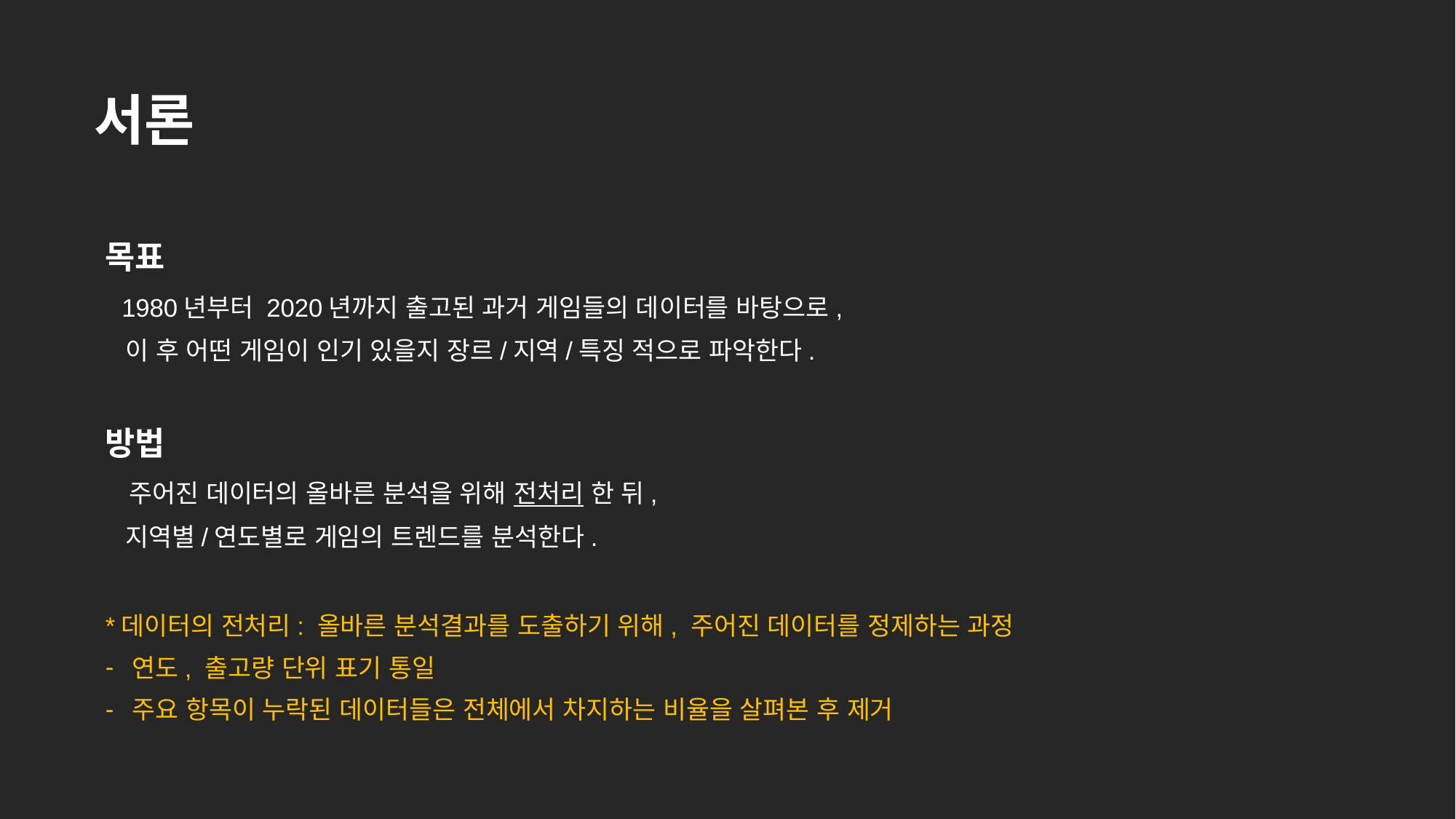

서론

목표
  1980년부터 2020년까지 출고된 과거 게임들의 데이터를 바탕으로,
  이 후 어떤 게임이 인기 있을지 장르/지역/특징 적으로 파악한다.

방법
  주어진 데이터의 올바른 분석을 위해 전처리 한 뒤,
  지역별/연도별로 게임의 트렌드를 분석한다.

*데이터의 전처리: 올바른 분석결과를 도출하기 위해, 주어진 데이터를 정제하는 과정
연도, 출고량 단위 표기 통일
주요 항목이 누락된 데이터들은 전체에서 차지하는 비율을 살펴본 후 제거